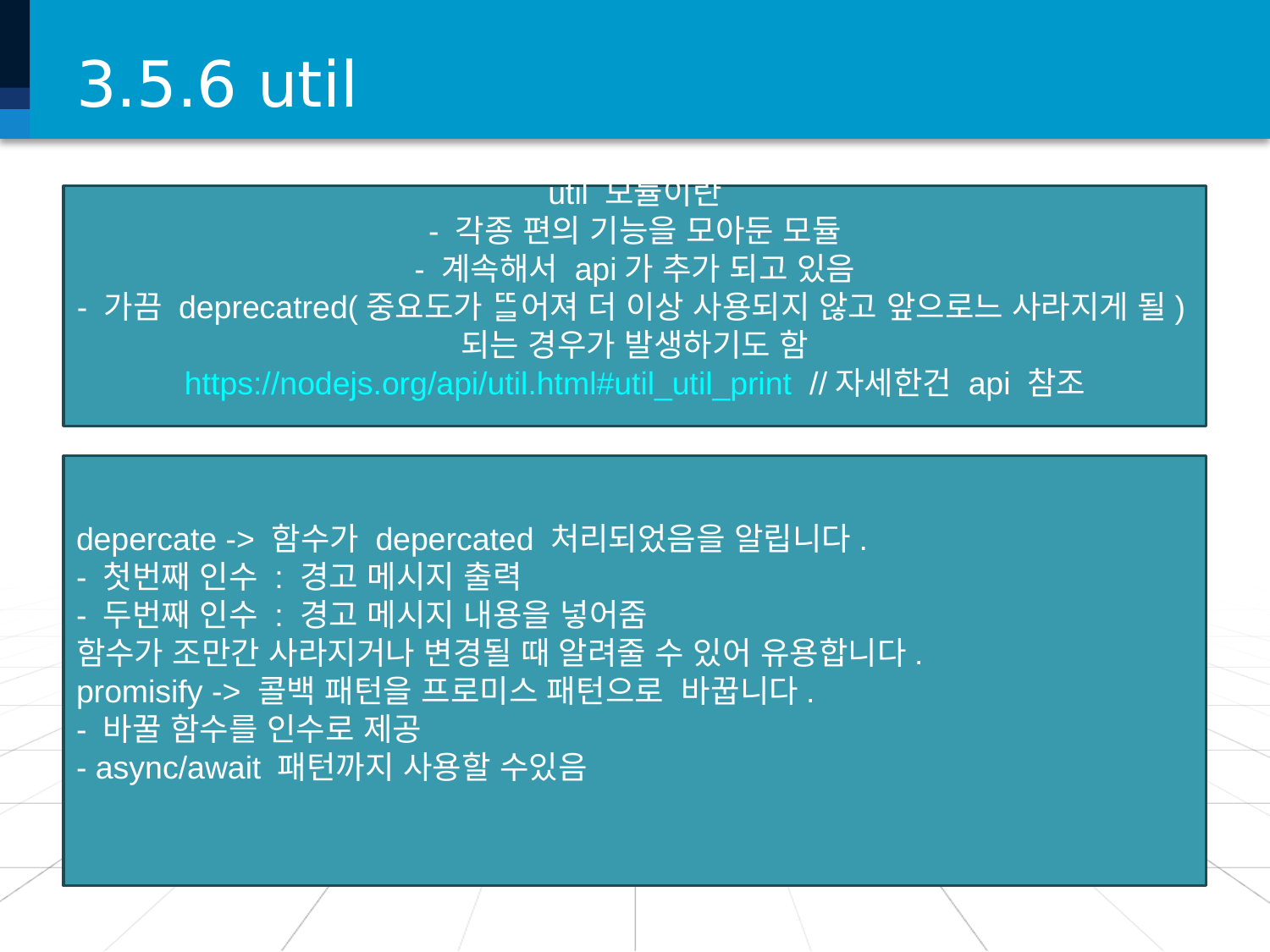

# 3.5.6 util
util 모듈이란
- 각종 편의 기능을 모아둔 모듈
- 계속해서 api가 추가 되고 있음
- 가끔 deprecatred(중요도가 ᄄᅠᆯ어져 더 이상 사용되지 않고 앞으로느 사라지게 될)되는 경우가 발생하기도 함
https://nodejs.org/api/util.html#util_util_print  //자세한건 api 참조

depercate -> 함수가 depercated 처리되었음을 알립니다.
- 첫번째 인수 : 경고 메시지 출력
- 두번째 인수 : 경고 메시지 내용을 넣어줌
함수가 조만간 사라지거나 변경될 때 알려줄 수 있어 유용합니다.
promisify -> 콜백 패턴을 프로미스 패턴으로  바꿉니다.
- 바꿀 함수를 인수로 제공
- async/await 패턴까지 사용할 수있음